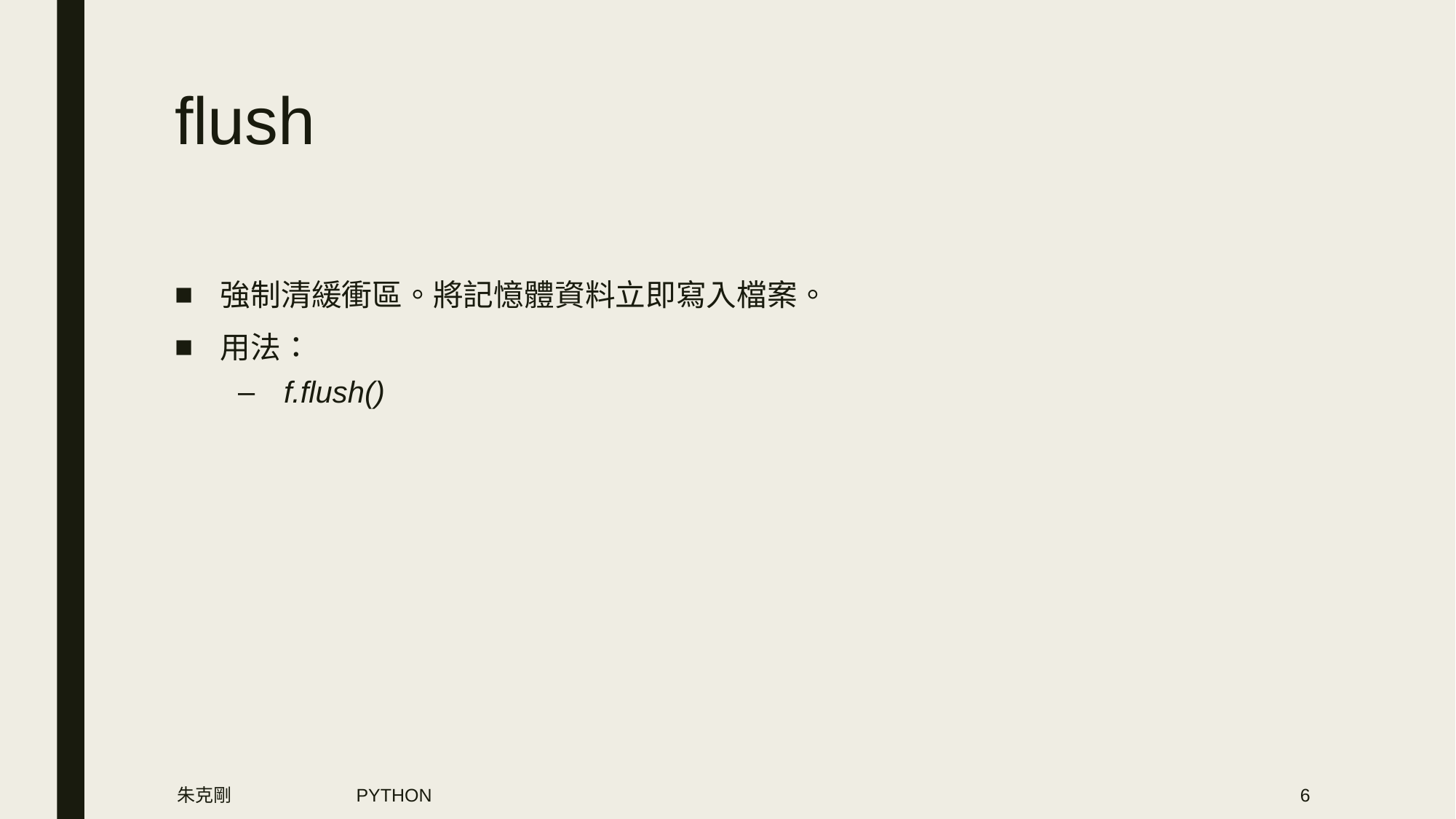

# flush
強制清緩衝區。將記憶體資料立即寫入檔案。
用法：
f.flush()
朱克剛
PYTHON
6